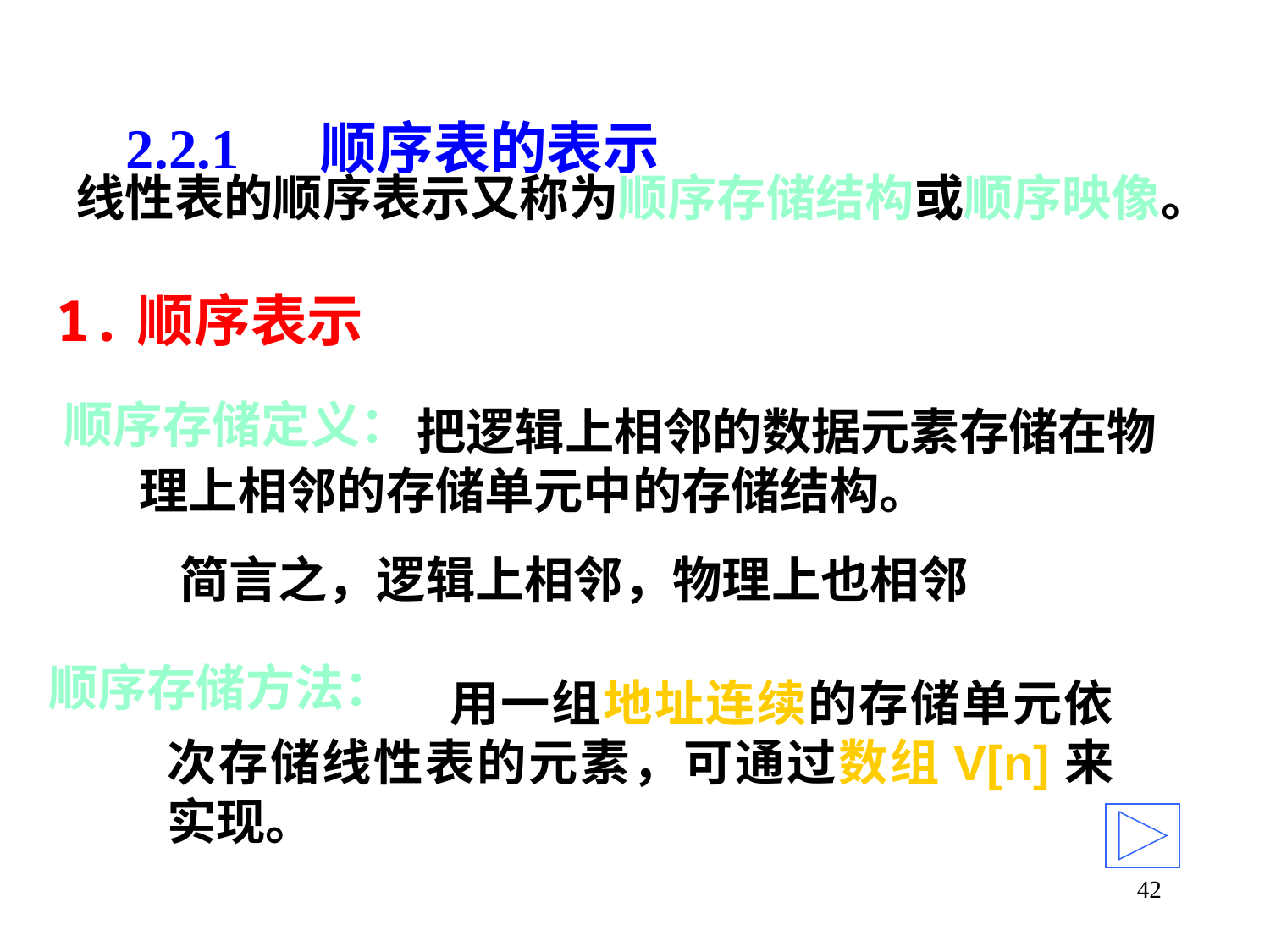

# 2.2.1  顺序表的表示
线性表的顺序表示又称为顺序存储结构或顺序映像。
1.顺序表示
顺序存储定义：
把逻辑上相邻的数据元素存储在物理上相邻的存储单元中的存储结构。
简言之，逻辑上相邻，物理上也相邻
顺序存储方法：
用一组地址连续的存储单元依次存储线性表的元素，可通过数组V[n]来实现。

42